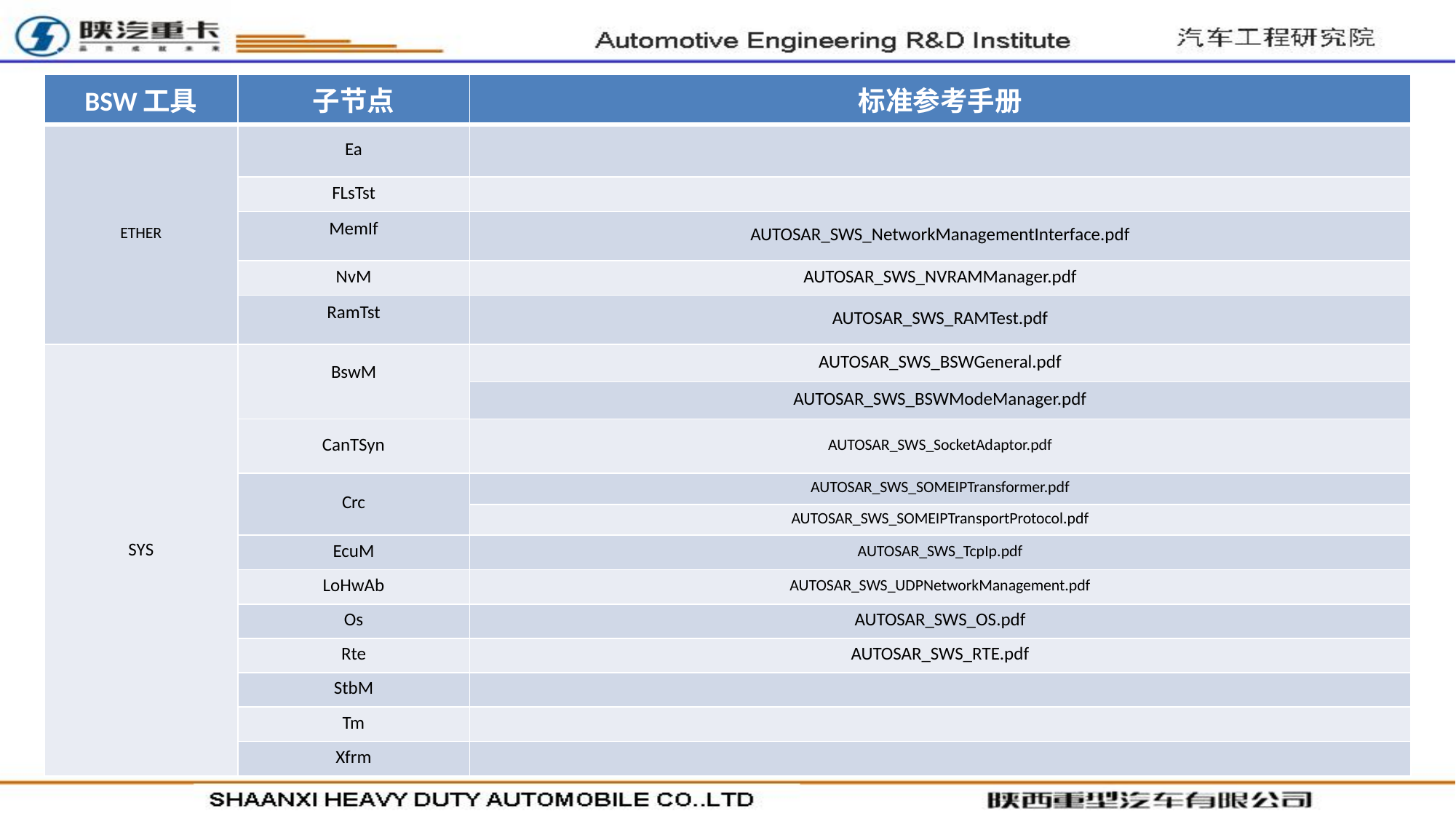

| BSW工具 | 子节点 | 标准参考手册 |
| --- | --- | --- |
| ETHER | Ea |  |
|  | FLsTst |  |
|  | MemIf | AUTOSAR\_SWS\_NetworkManagementInterface.pdf |
|  | NvM | AUTOSAR\_SWS\_NVRAMManager.pdf |
|  | RamTst | AUTOSAR\_SWS\_RAMTest.pdf |
| SYS | BswM | AUTOSAR\_SWS\_BSWGeneral.pdf |
|  |  | AUTOSAR\_SWS\_BSWModeManager.pdf |
|  | CanTSyn | AUTOSAR\_SWS\_SocketAdaptor.pdf |
|  | Crc | AUTOSAR\_SWS\_SOMEIPTransformer.pdf |
|  |  | AUTOSAR\_SWS\_SOMEIPTransportProtocol.pdf |
|  | EcuM | AUTOSAR\_SWS\_TcpIp.pdf |
|  | LoHwAb | AUTOSAR\_SWS\_UDPNetworkManagement.pdf |
|  | Os | AUTOSAR\_SWS\_OS.pdf |
|  | Rte | AUTOSAR\_SWS\_RTE.pdf |
|  | StbM |  |
|  | Tm |  |
|  | Xfrm |  |